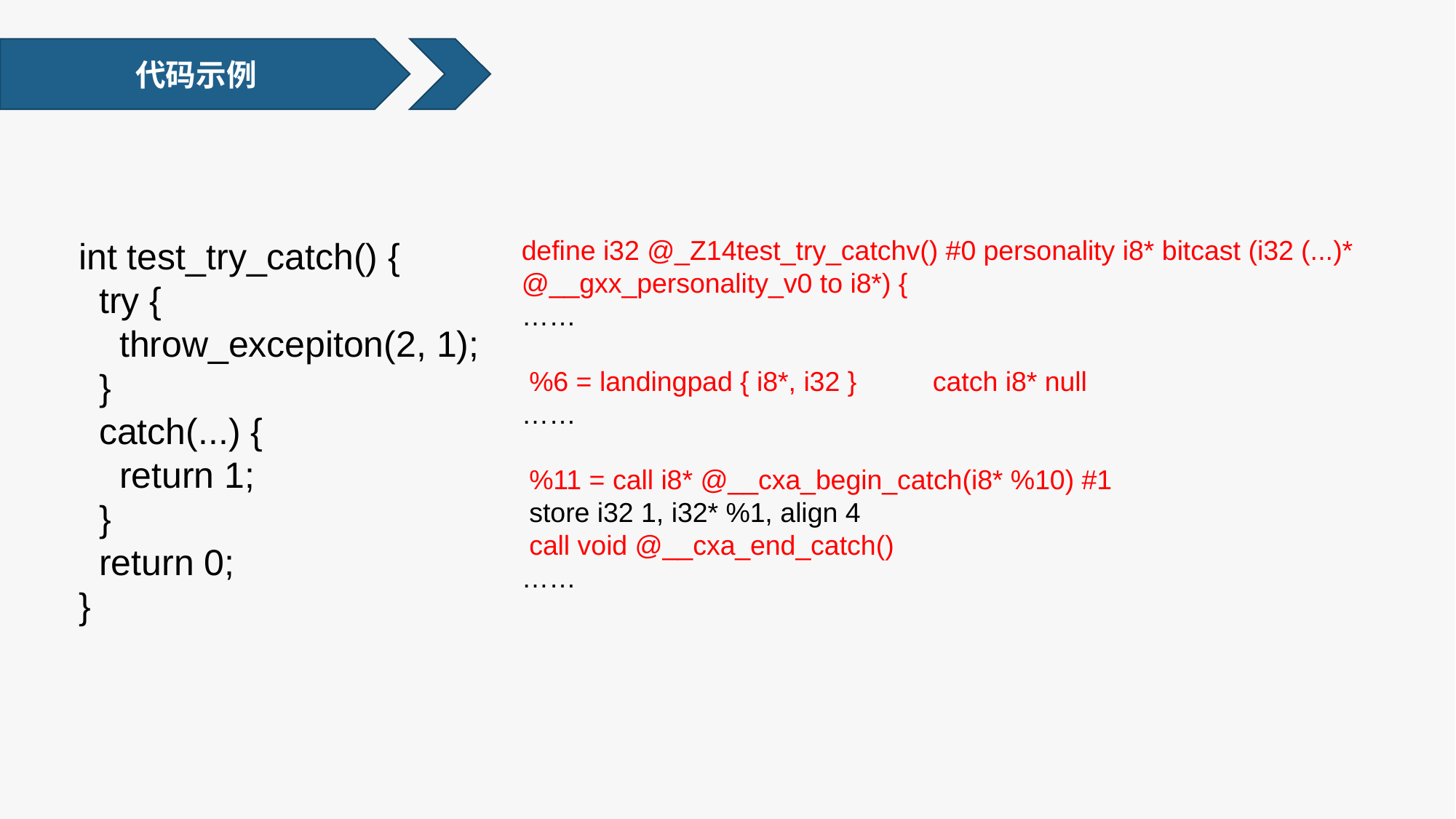

代码示例

int test_try_catch() {
  try {
    throw_excepiton(2, 1);
  }
  catch(...) {
    return 1;
  }
  return 0;
}
define i32 @_Z14test_try_catchv() #0 personality i8* bitcast (i32 (...)* @__gxx_personality_v0 to i8*) {
……

 %6 = landingpad { i8*, i32 }          catch i8* null
……

 %11 = call i8* @__cxa_begin_catch(i8* %10) #1
 store i32 1, i32* %1, align 4
 call void @__cxa_end_catch()
……